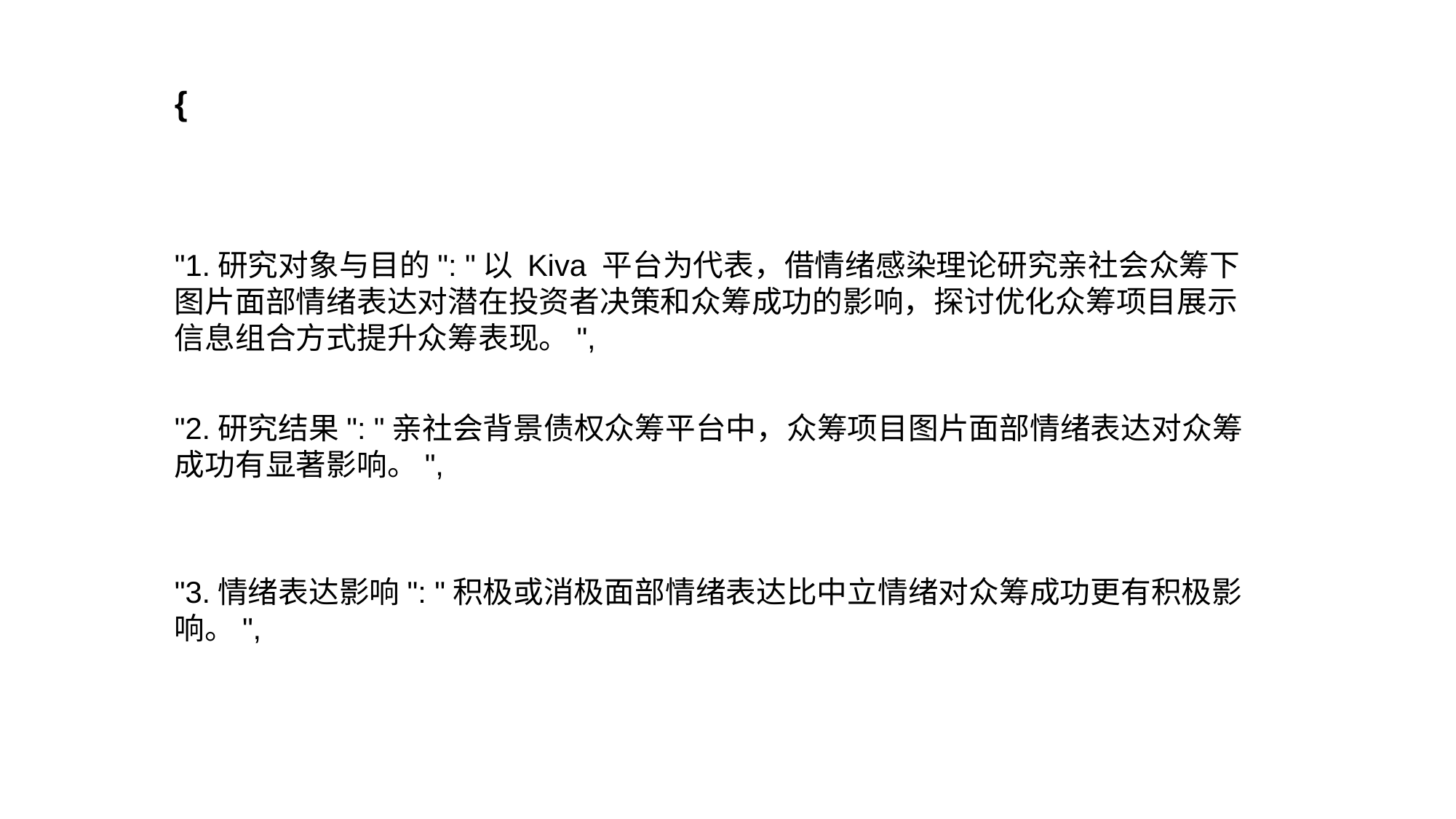

{

"1.研究对象与目的": "以 Kiva 平台为代表，借情绪感染理论研究亲社会众筹下图片面部情绪表达对潜在投资者决策和众筹成功的影响，探讨优化众筹项目展示信息组合方式提升众筹表现。",
"2.研究结果": "亲社会背景债权众筹平台中，众筹项目图片面部情绪表达对众筹成功有显著影响。",
"3.情绪表达影响": "积极或消极面部情绪表达比中立情绪对众筹成功更有积极影响。",